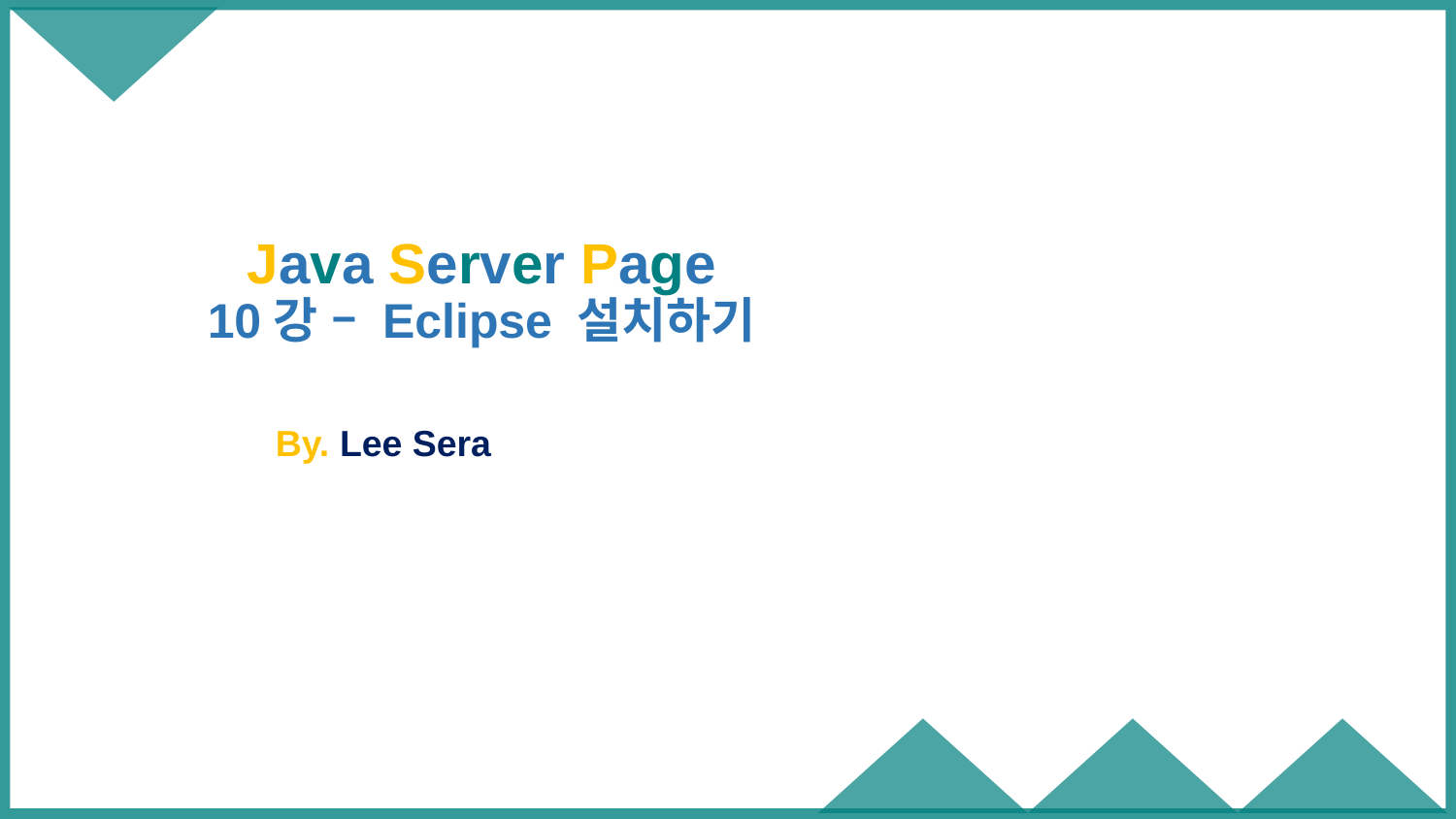

# Java Server Page 10강 – Eclipse 설치하기
By. Lee Sera